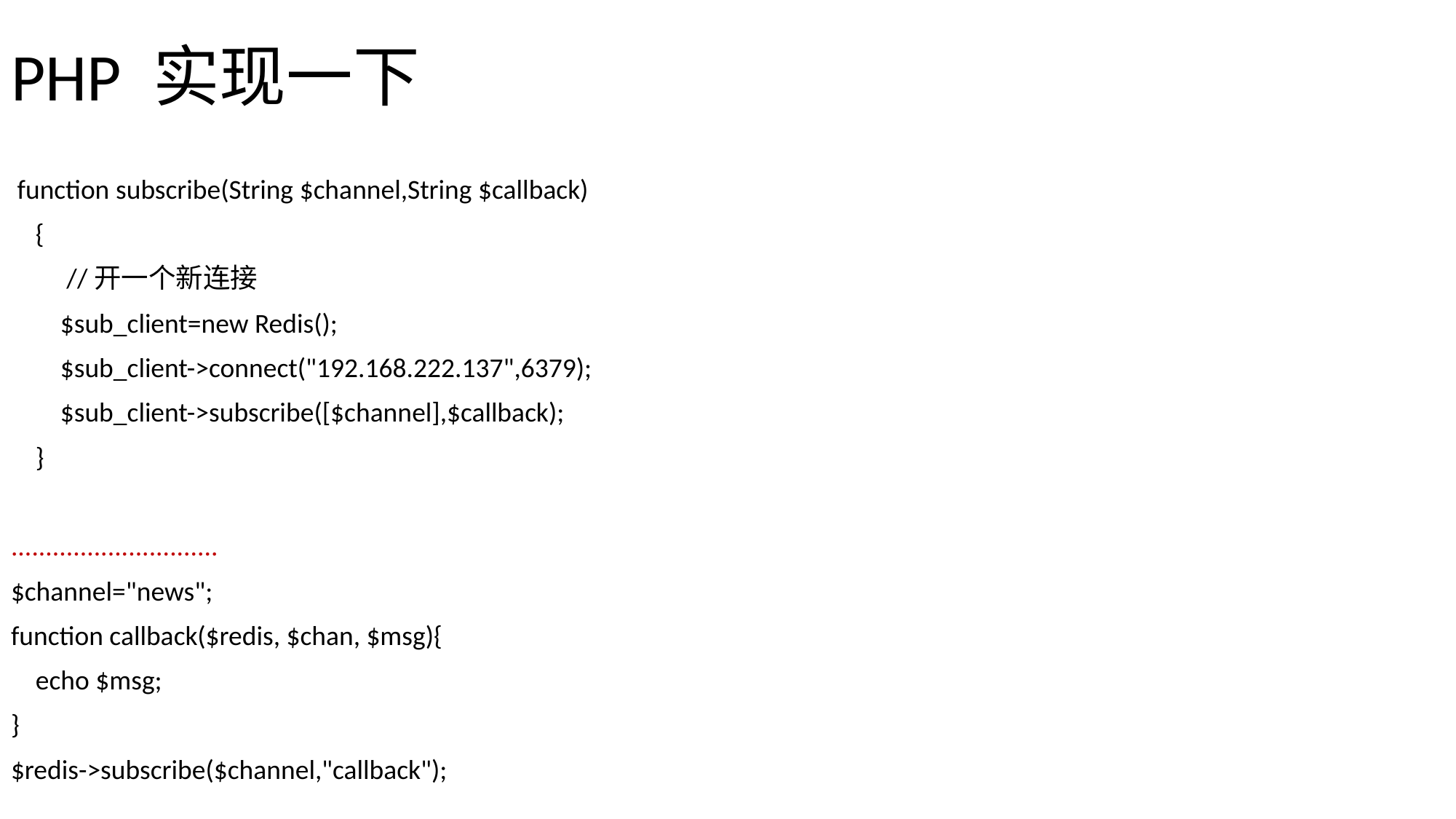

# PHP 实现一下

 function subscribe(String $channel,String $callback)
    {
         //开一个新连接
        $sub_client=new Redis();
        $sub_client->connect("192.168.222.137",6379);
        $sub_client->subscribe([$channel],$callback);
    }

..............................
$channel="news";
function callback($redis, $chan, $msg){
    echo $msg;
}
$redis->subscribe($channel,"callback");

然后使用cli的方式来运行这段脚本,具体请听视频解说